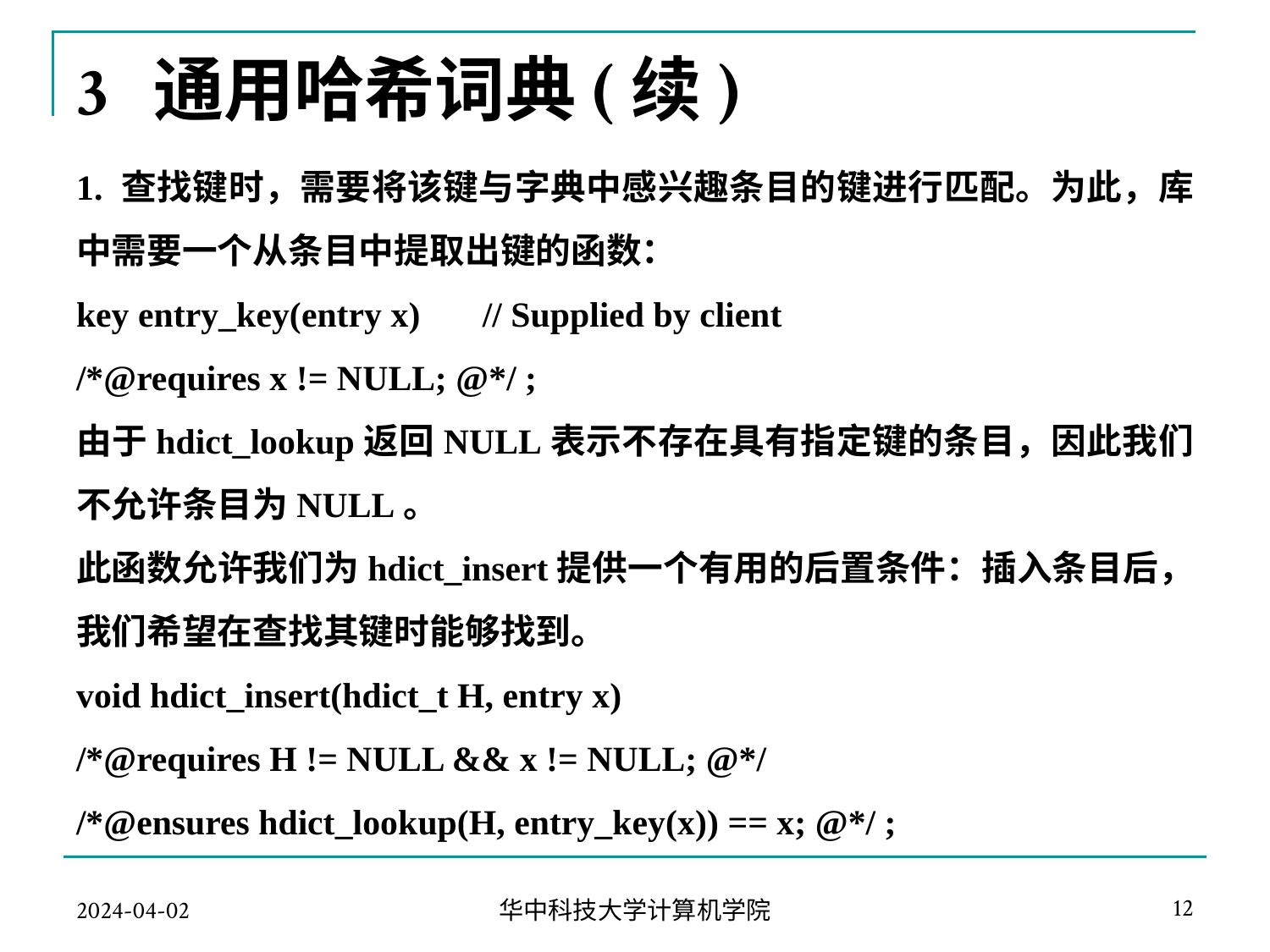

# 3  通用哈希词典(续)
1. 查找键时，需要将该键与字典中感兴趣条目的键进行匹配。为此，库中需要一个从条目中提取出键的函数：
key entry_key(entry x)       // Supplied by client
/*@requires x != NULL; @*/ ;
由于hdict_lookup返回NULL表示不存在具有指定键的条目，因此我们不允许条目为NULL。
此函数允许我们为hdict_insert提供一个有用的后置条件：插入条目后，我们希望在查找其键时能够找到。
void hdict_insert(hdict_t H, entry x)
/*@requires H != NULL && x != NULL; @*/
/*@ensures hdict_lookup(H, entry_key(x)) == x; @*/ ;

2024-04-02
12
华中科技大学计算机学院